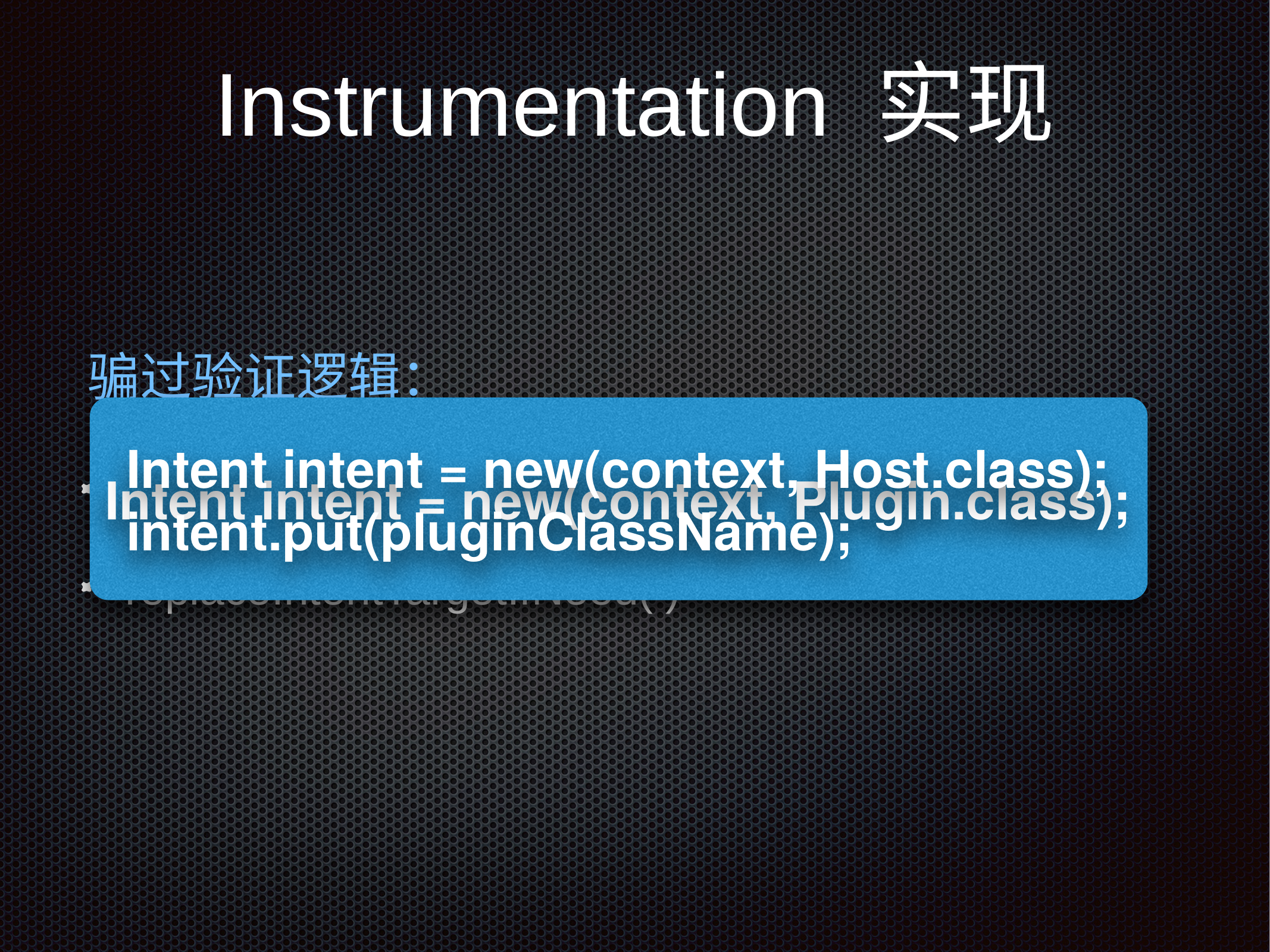

12
Instrumentation 实现
execStartActivity( )
replaceIntentTargetIfNeed( )
骗过验证逻辑：

Intent intent = new(context, Host.class);
intent.put(pluginClassName);
Intent intent = new(context, Plugin.class);